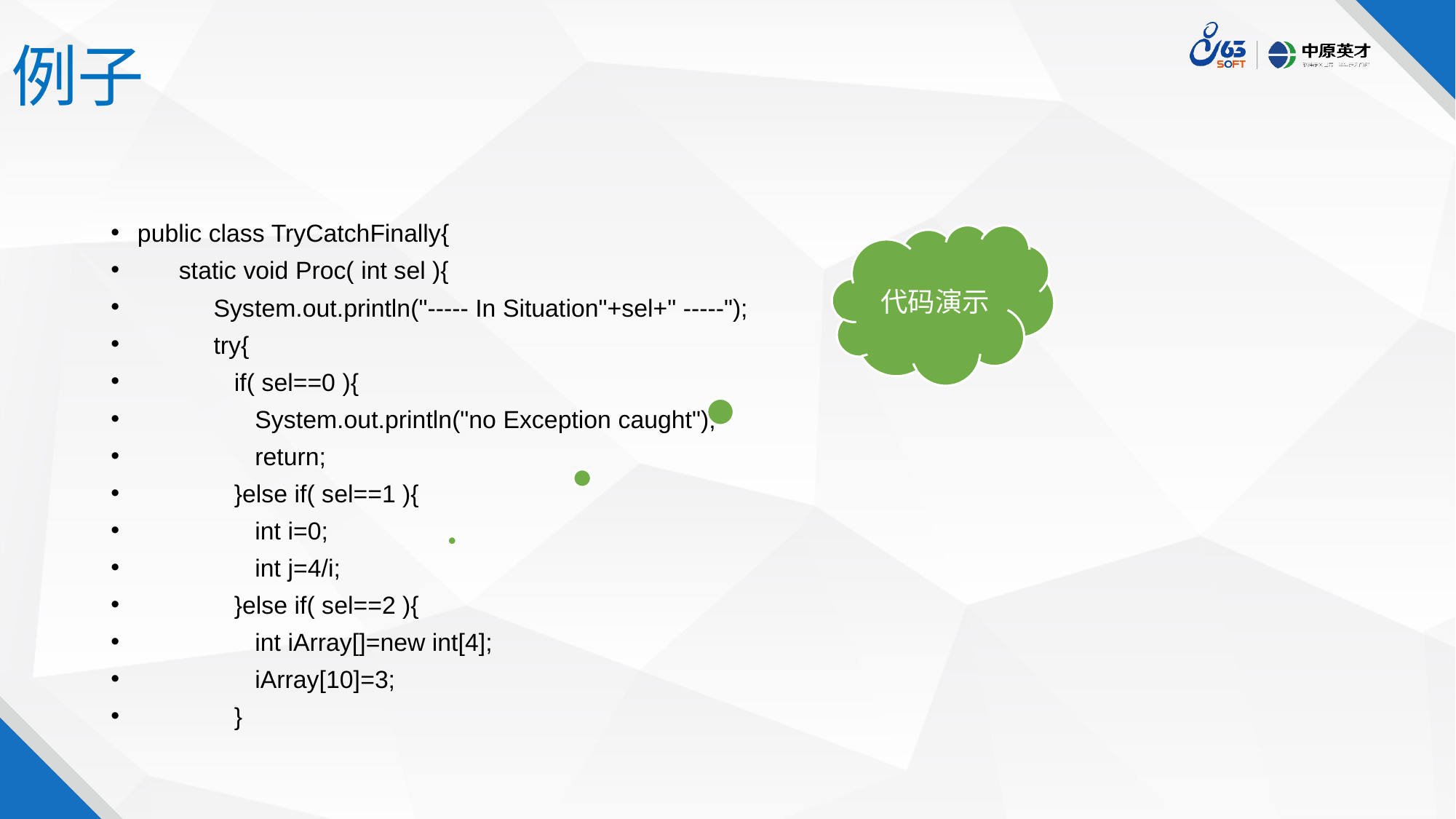

# 例子
public class TryCatchFinally{
      static void Proc( int sel ){
           System.out.println("----- In Situation"+sel+" -----");
           try{
              if( sel==0 ){
                 System.out.println("no Exception caught");
                 return;
              }else if( sel==1 ){
                 int i=0;
                 int j=4/i;
              }else if( sel==2 ){
                 int iArray[]=new int[4];
                 iArray[10]=3;
              }

代码演示